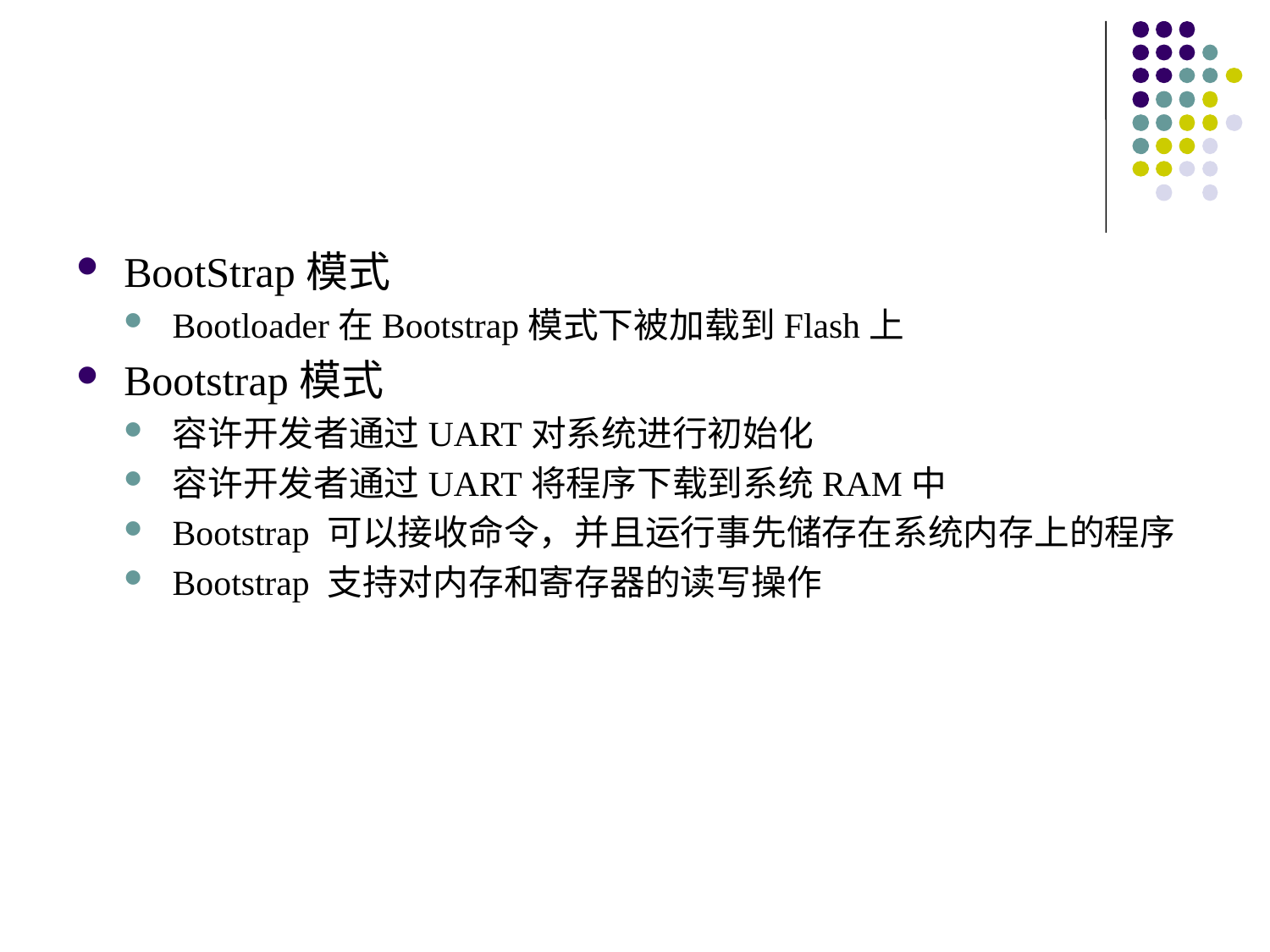

#
BootStrap模式
Bootloader在Bootstrap模式下被加载到Flash上
Bootstrap模式
容许开发者通过UART对系统进行初始化
容许开发者通过UART将程序下载到系统RAM中
Bootstrap 可以接收命令，并且运行事先储存在系统内存上的程序
Bootstrap 支持对内存和寄存器的读写操作